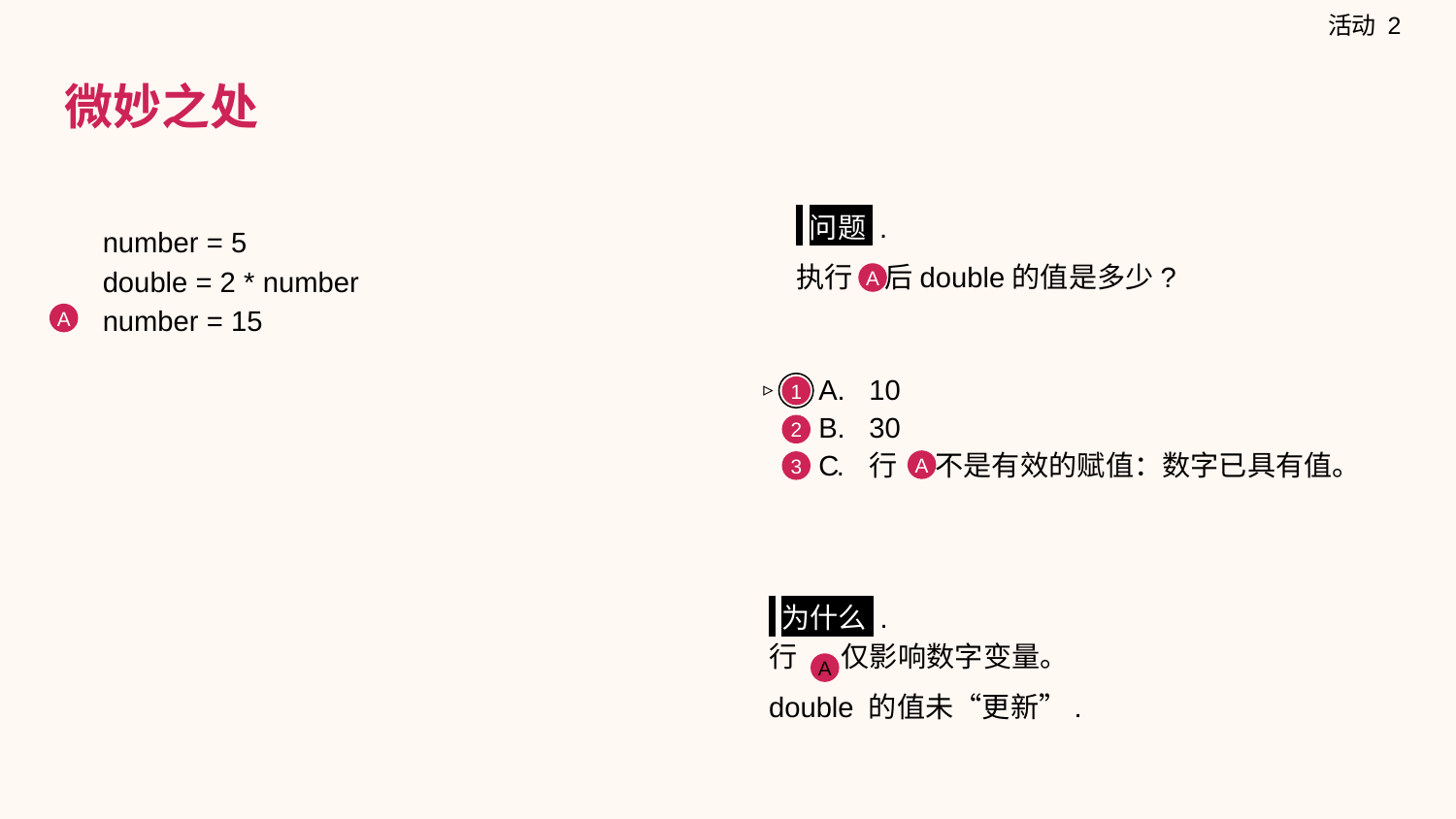

活动 2
微妙之处
 问题 .
执行     后double的值是多少?

10
30
行      不是有效的赋值：数字已具有值。
number = 5
double = 2 * number
number = 15
A
A
▹

1
2
A
3
 为什么 .
行       仅影响数字变量。
double 的值未“更新”.
A